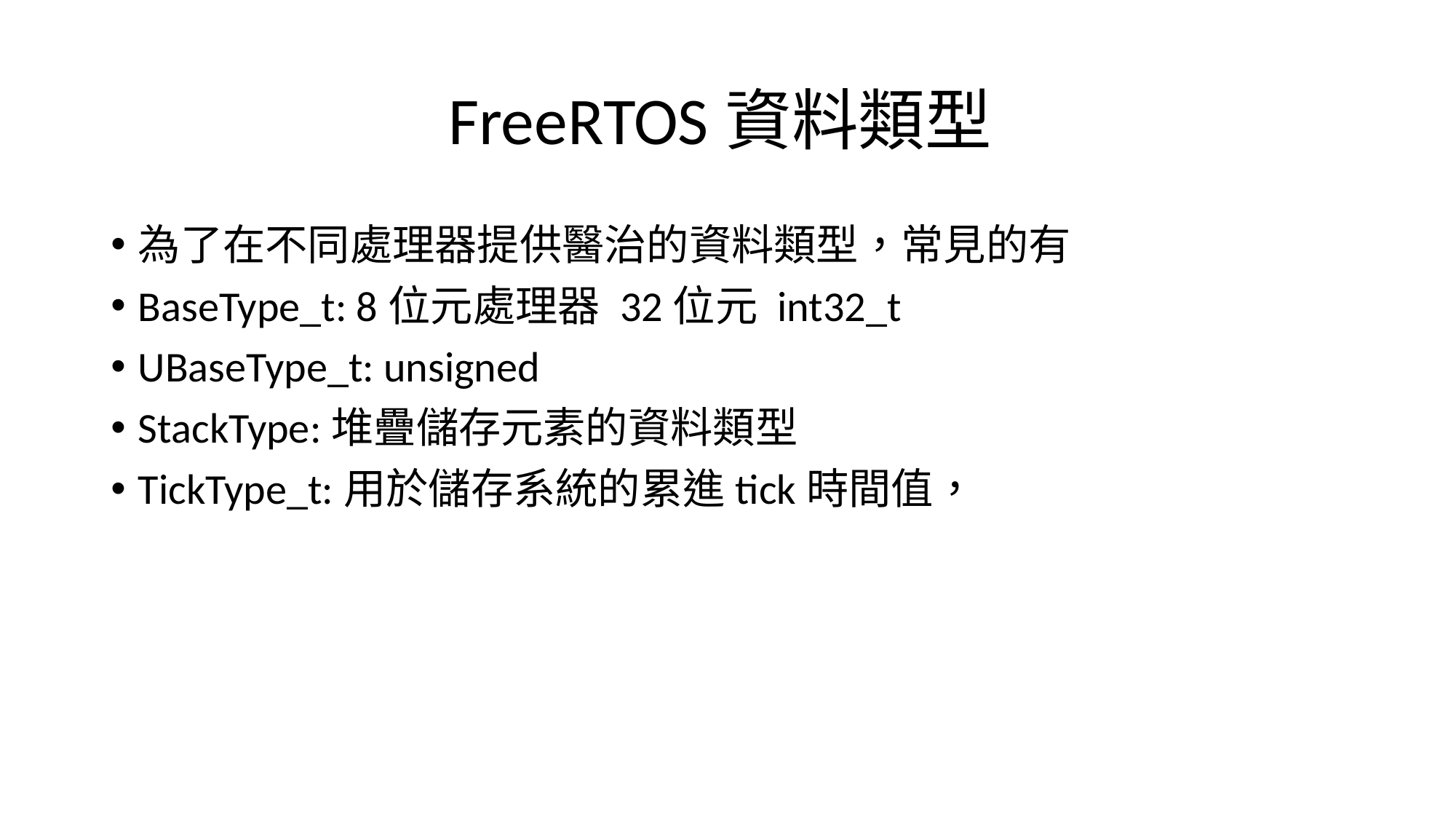

# FreeRTOS資料類型
為了在不同處理器提供醫治的資料類型，常見的有
BaseType_t: 8位元處理器 32位元 int32_t
UBaseType_t: unsigned
StackType:堆疊儲存元素的資料類型
TickType_t:用於儲存系統的累進tick時間值，